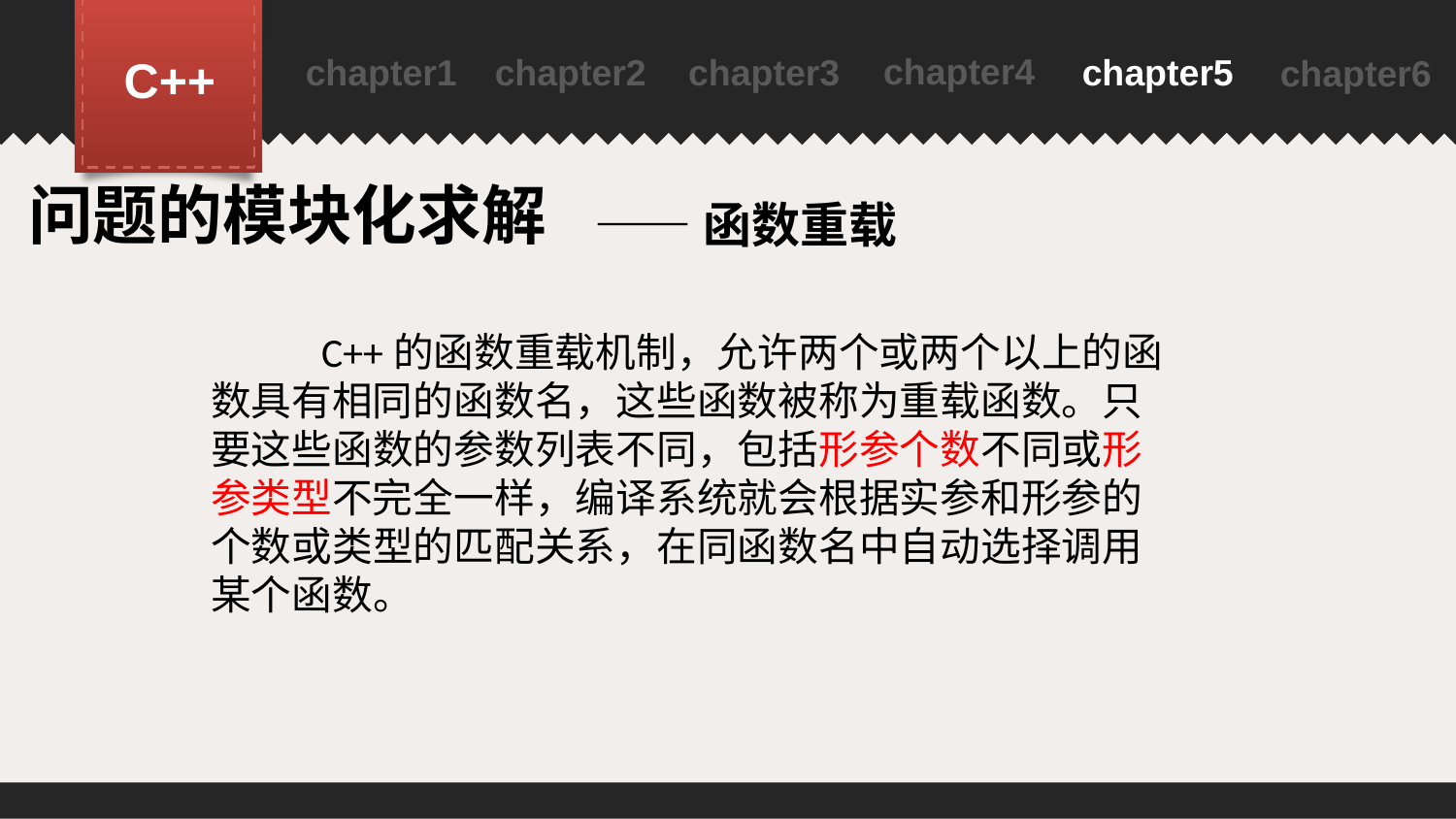

chapter4
C++
chapter1
chapter2
chapter3
chapter5
chapter6
PPT模板下载：www.1ppt.com/moban/     行业PPT模板：www.1ppt.com/hangye/
节日PPT模板：www.1ppt.com/jieri/           PPT素材下载：www.1ppt.com/sucai/
PPT背景图片：www.1ppt.com/beijing/      PPT图表下载：www.1ppt.com/tubiao/
优秀PPT下载：www.1ppt.com/xiazai/        PPT教程： www.1ppt.com/powerpoint/
Word教程： www.1ppt.com/word/              Excel教程：www.1ppt.com/excel/
资料下载：www.1ppt.com/ziliao/                PPT课件下载：www.1ppt.com/kejian/
范文下载：www.1ppt.com/fanwen/             试卷下载：www.1ppt.com/shiti/
教案下载：www.1ppt.com/jiaoan/

问题的模块化求解
——函数重载
            C++的函数重载机制，允许两个或两个以上的函数具有相同的函数名，这些函数被称为重载函数。只要这些函数的参数列表不同，包括形参个数不同或形参类型不完全一样，编译系统就会根据实参和形参的个数或类型的匹配关系，在同函数名中自动选择调用某个函数。